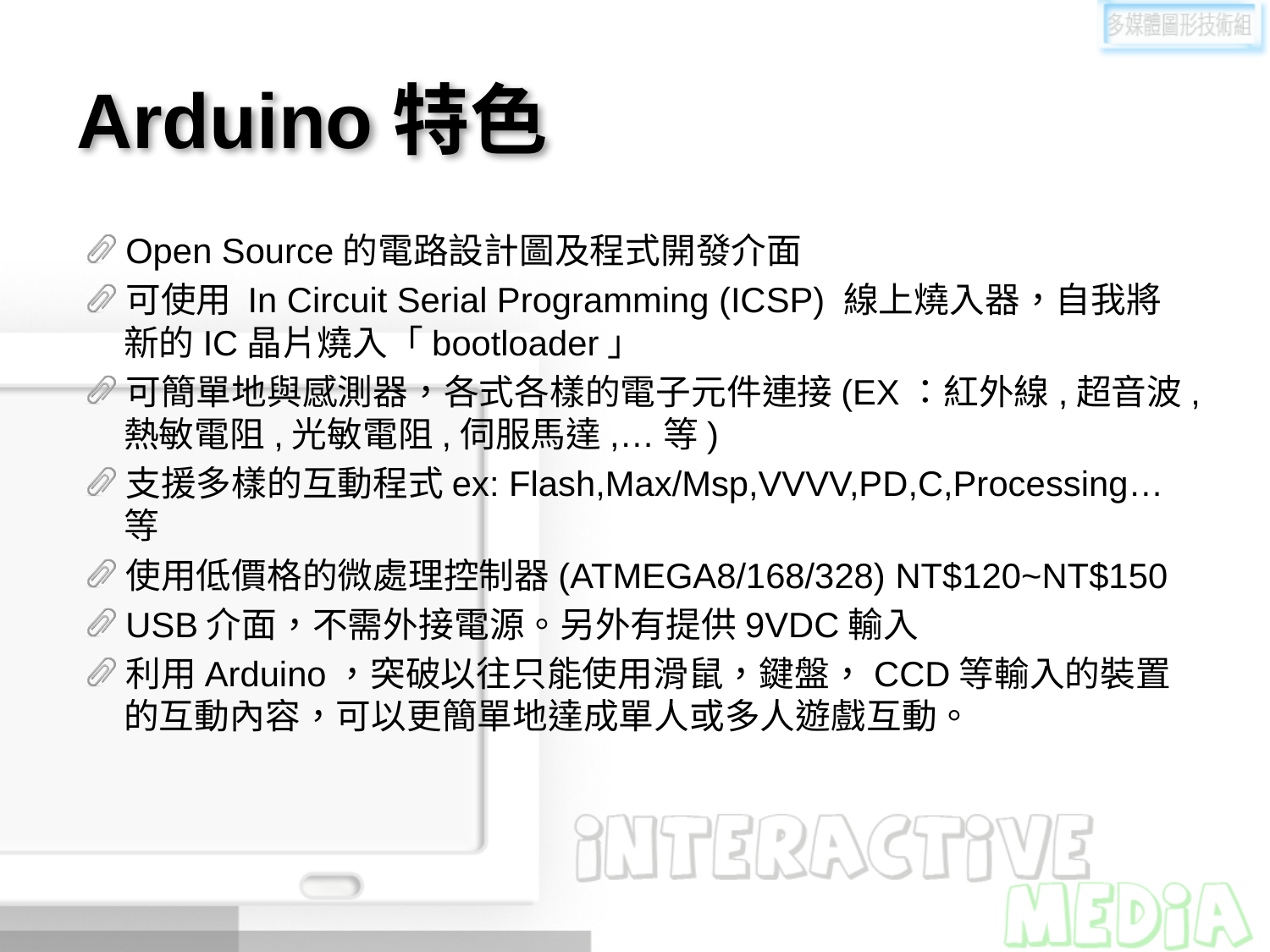

# Arduino特色
Open Source的電路設計圖及程式開發介面
可使用 In Circuit Serial Programming (ICSP) 線上燒入器，自我將新的IC晶片燒入「bootloader」
可簡單地與感測器，各式各樣的電子元件連接(EX：紅外線,超音波,熱敏電阻,光敏電阻,伺服馬達,…等)
支援多樣的互動程式ex: Flash,Max/Msp,VVVV,PD,C,Processing…等
使用低價格的微處理控制器(ATMEGA8/168/328) NT$120~NT$150
USB介面，不需外接電源。另外有提供9VDC輸入
利用Arduino，突破以往只能使用滑鼠，鍵盤，CCD等輸入的裝置的互動內容，可以更簡單地達成單人或多人遊戲互動。